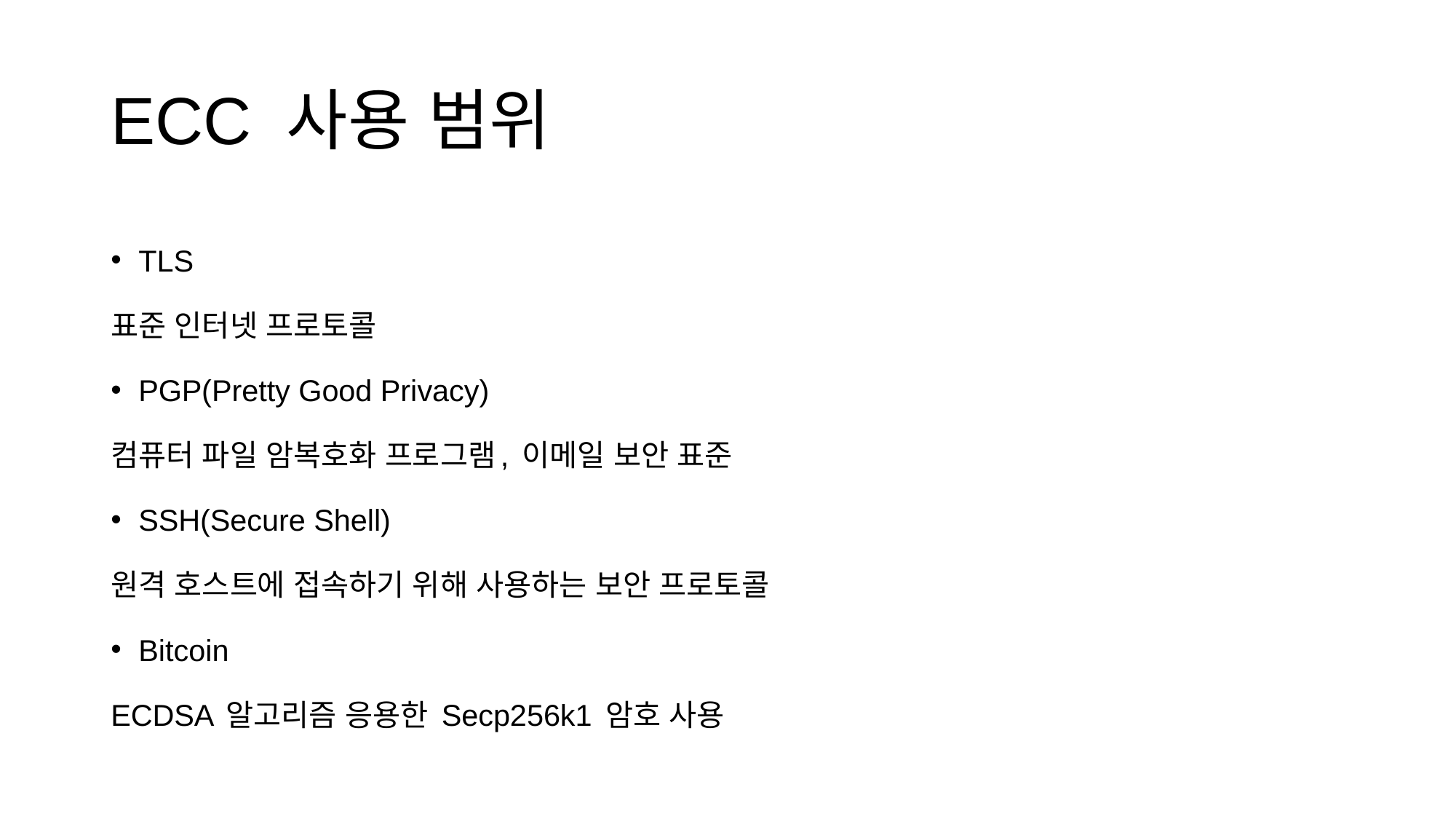

# ECC 사용 범위
TLS
표준 인터넷 프로토콜
PGP(Pretty Good Privacy)
컴퓨터 파일 암복호화 프로그램, 이메일 보안 표준
SSH(Secure Shell)
원격 호스트에 접속하기 위해 사용하는 보안 프로토콜
Bitcoin
ECDSA 알고리즘 응용한 Secp256k1 암호 사용